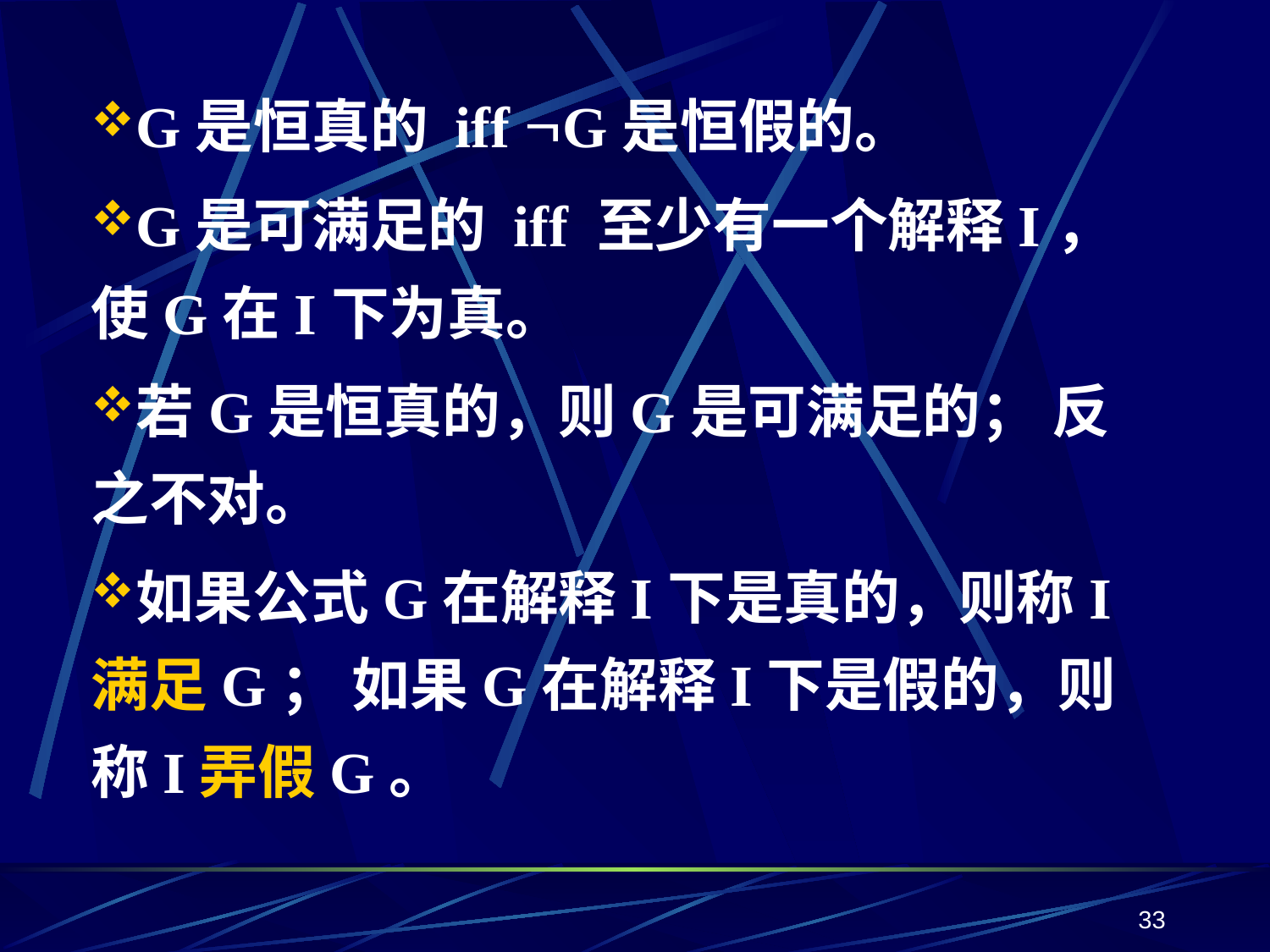

G是恒真的 iff ¬G是恒假的。
G是可满足的 iff 至少有一个解释I，使G在I下为真。
若G是恒真的，则G是可满足的； 反之不对。
如果公式G在解释I下是真的，则称I满足G； 如果G在解释I下是假的，则称I弄假G。

33